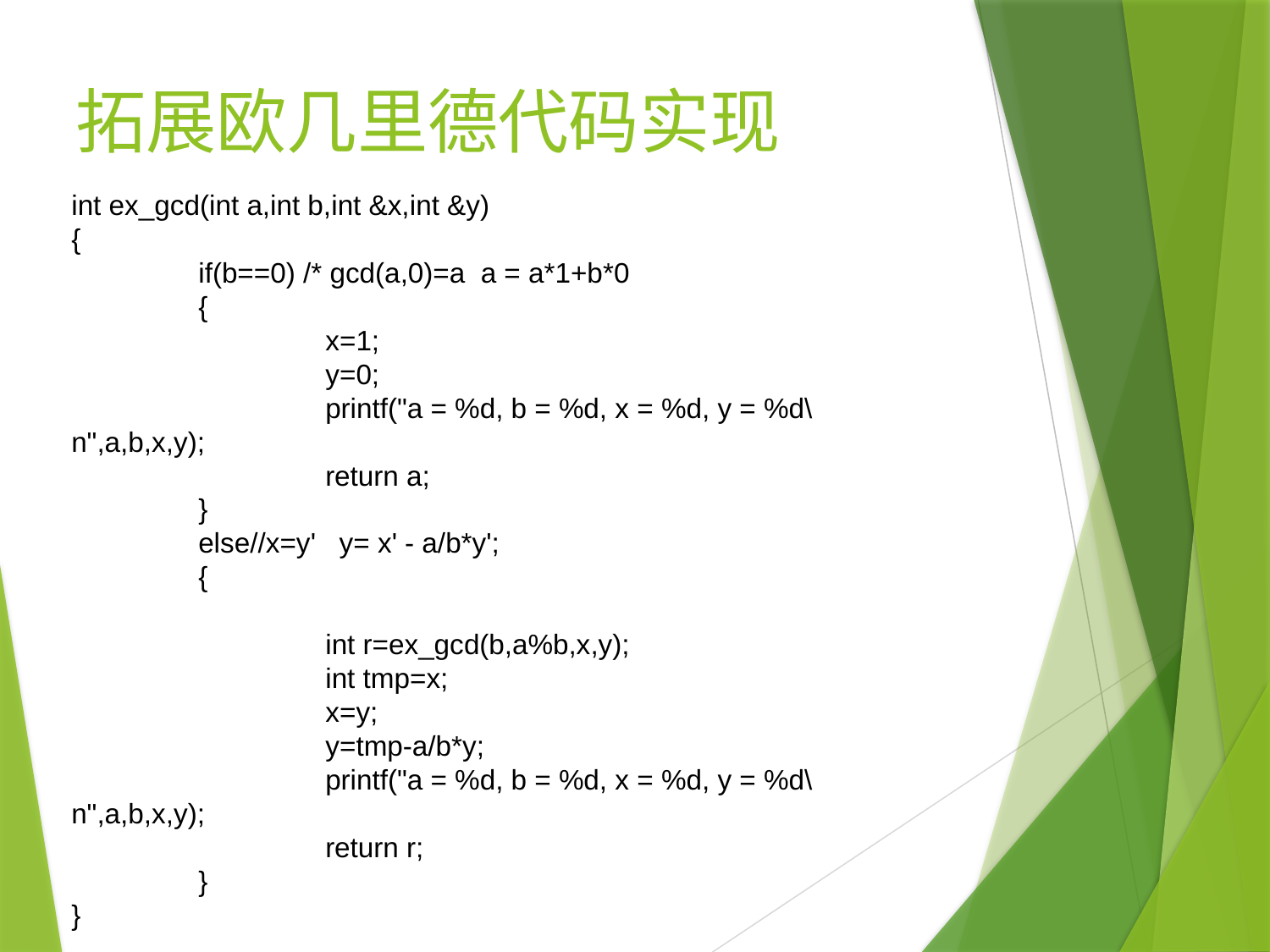

# 拓展欧几里德代码实现
int ex_gcd(int a,int b,int &x,int &y)
{
	if(b==0) /* gcd(a,0)=a  a = a*1+b*0
	{
		x=1;
		y=0;
		printf("a = %d, b = %d, x = %d, y = %d\n",a,b,x,y);
		return a;
	}
	else//x=y'   y= x' - a/b*y';
	{

		int r=ex_gcd(b,a%b,x,y);
		int tmp=x;
		x=y;
		y=tmp-a/b*y;
		printf("a = %d, b = %d, x = %d, y = %d\n",a,b,x,y);
		return r;
	}
}